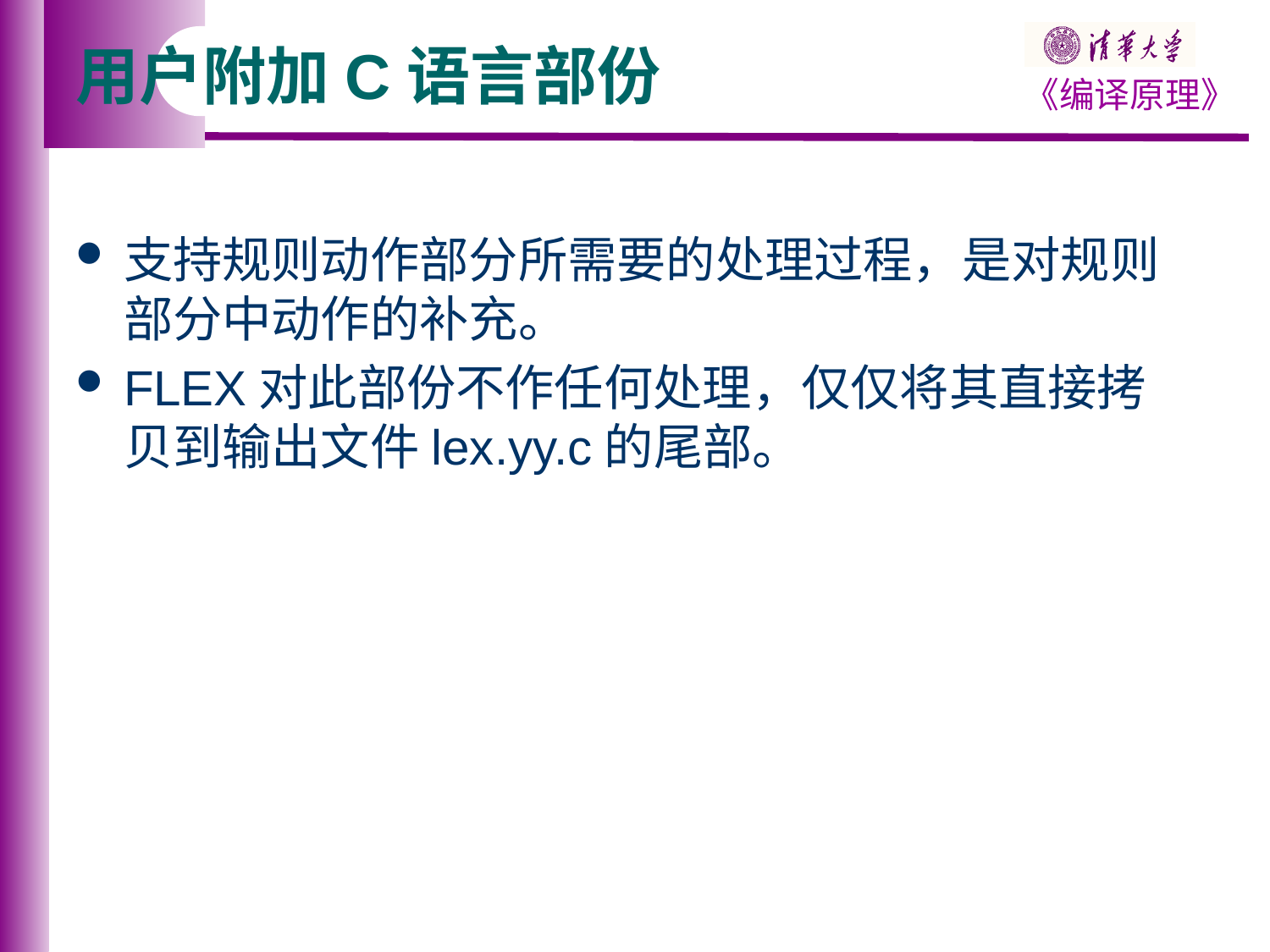

# 用户附加C语言部份
支持规则动作部分所需要的处理过程，是对规则部分中动作的补充。
FLEX对此部份不作任何处理，仅仅将其直接拷贝到输出文件lex.yy.c的尾部。